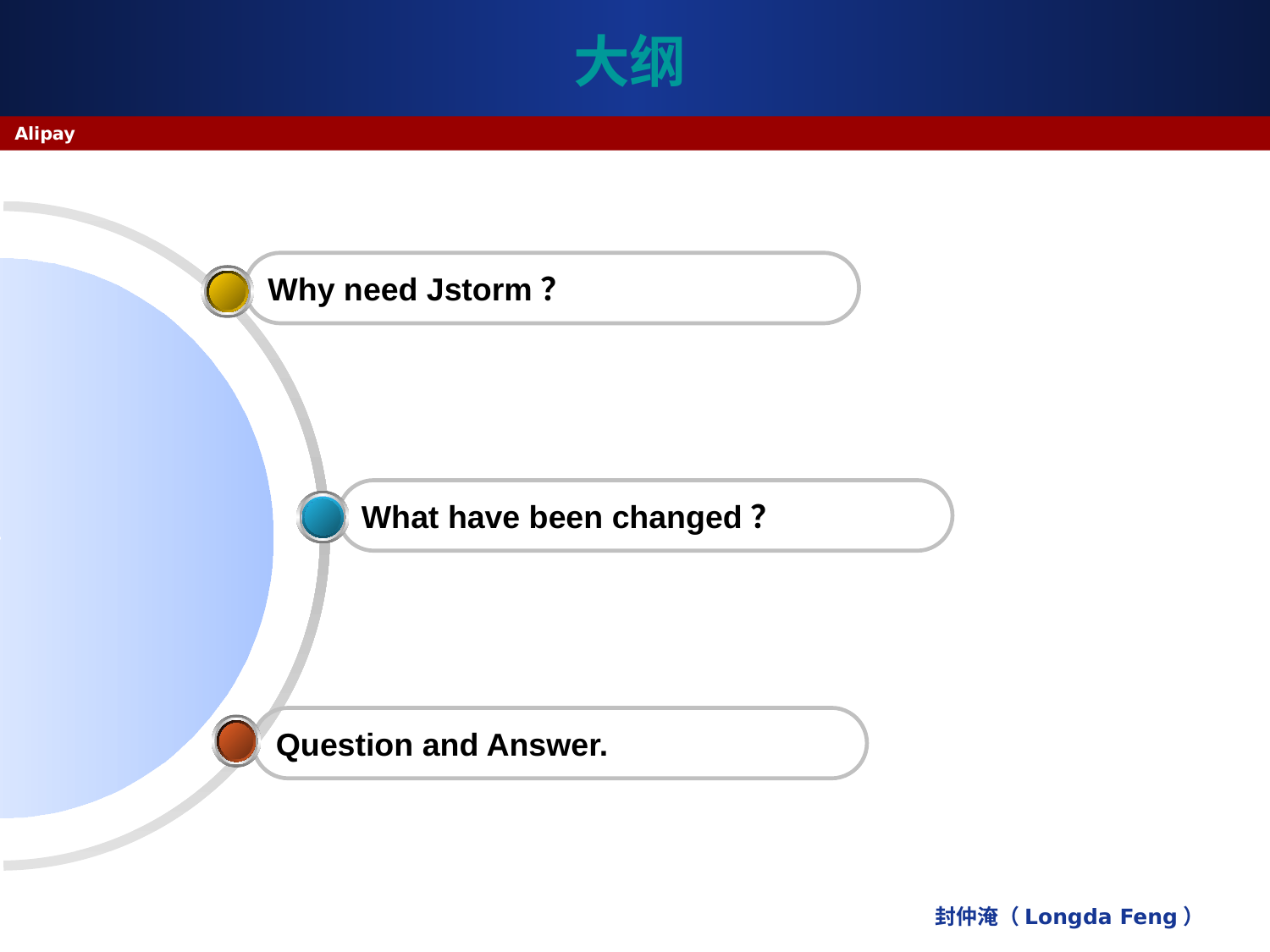

# 大纲

Alipay

Why need Jstorm？

What have been changed？

Question and Answer.

封仲淹（Longda Feng）